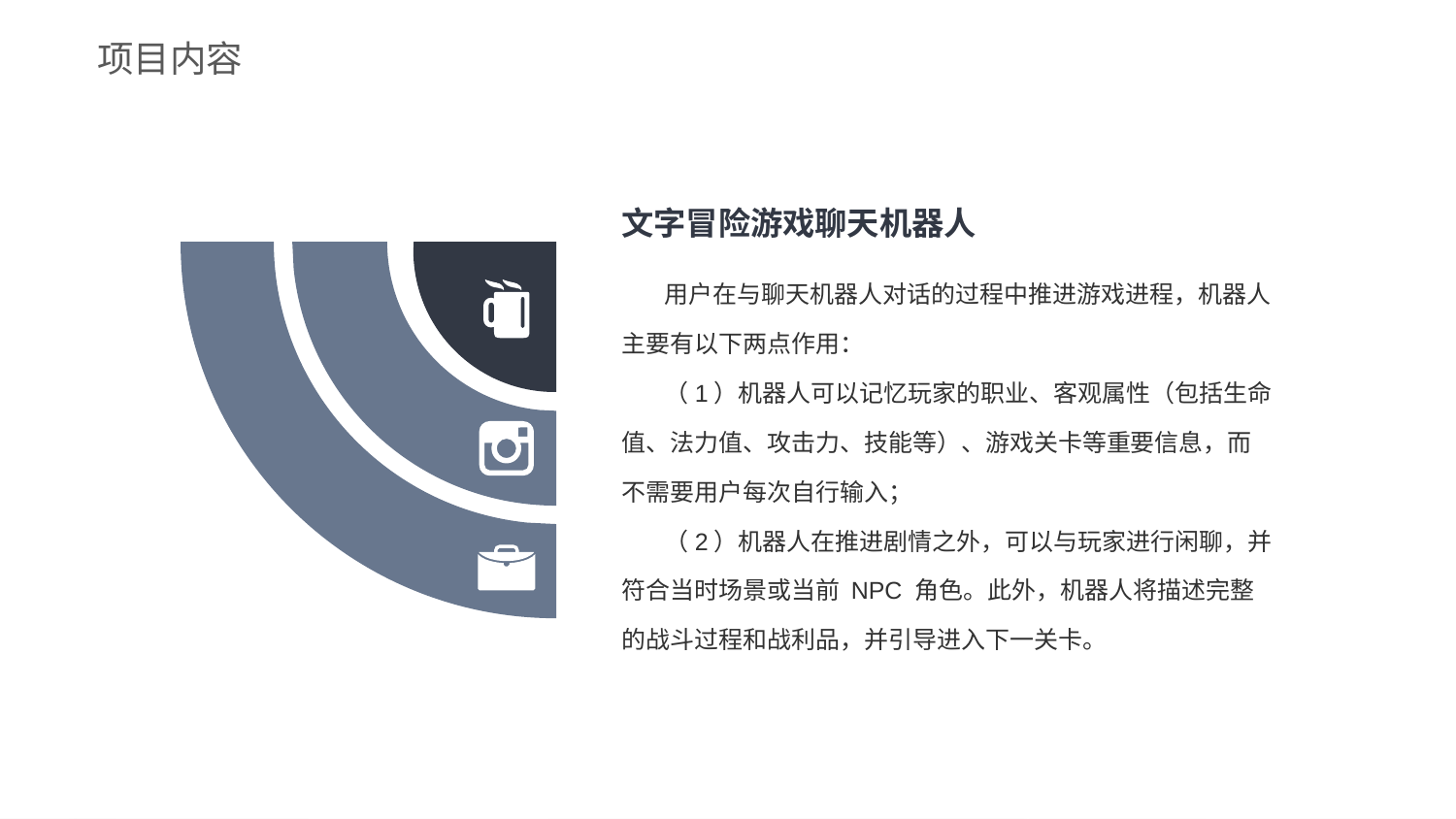

项目内容
文字冒险游戏聊天机器人

       用户在与聊天机器人对话的过程中推进游戏进程，机器人主要有以下两点作用：
       （1）机器人可以记忆玩家的职业、客观属性（包括生命值、法力值、攻击力、技能等）、游戏关卡等重要信息，而不需要用户每次自行输入；
       （2）机器人在推进剧情之外，可以与玩家进行闲聊，并符合当时场景或当前 NPC 角色。此外，机器人将描述完整的战斗过程和战利品，并引导进入下一关卡。